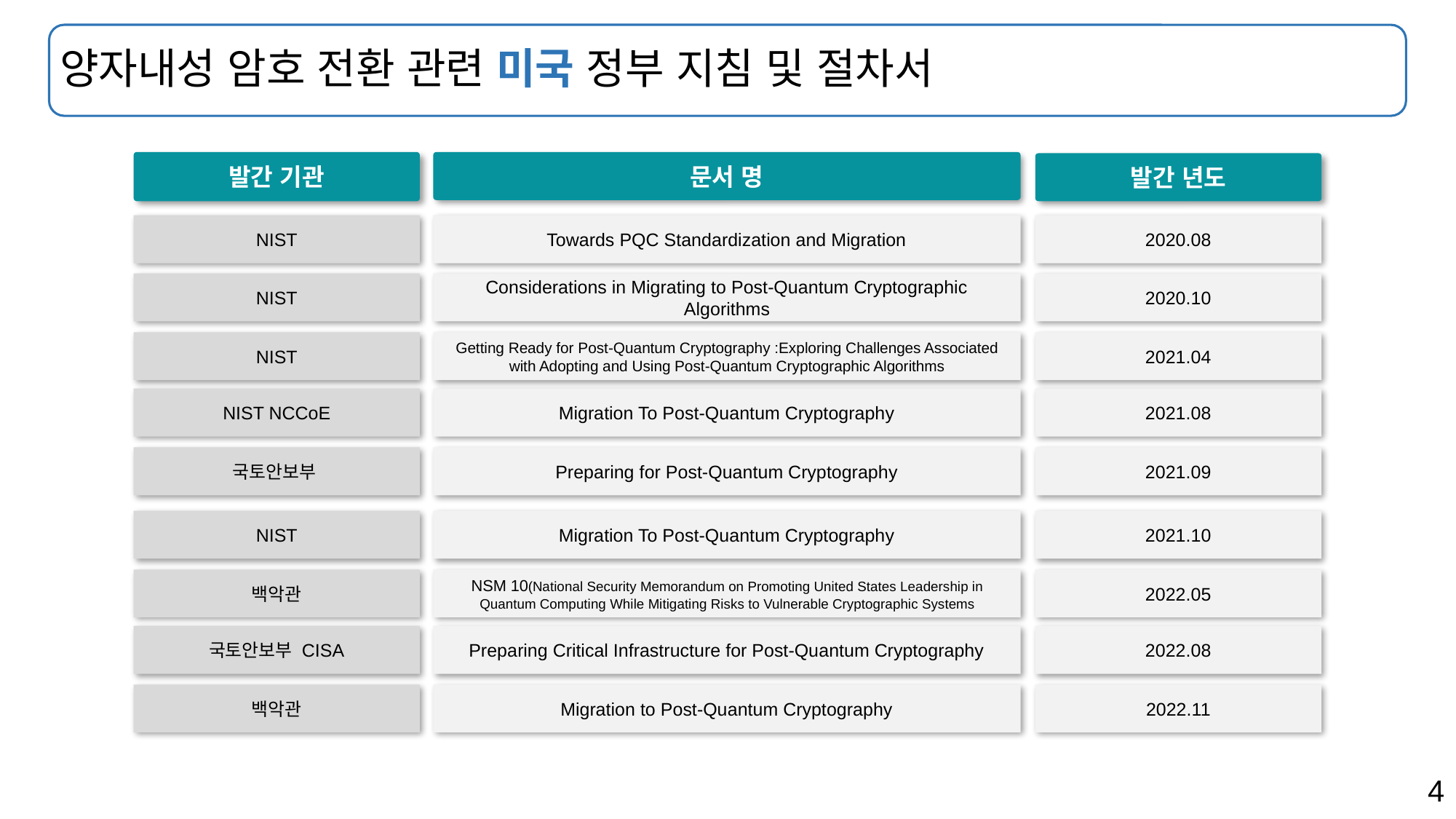

# 양자내성 암호 전환 관련 미국 정부 지침 및 절차서
발간 기관
문서 명
발간 년도
NIST
Towards PQC Standardization and Migration
2020.08
NIST
Considerations in Migrating to Post-Quantum Cryptographic Algorithms
2020.10
NIST
Getting Ready for Post-Quantum Cryptography :Exploring Challenges Associated with Adopting and Using Post-Quantum Cryptographic Algorithms
2021.04
NIST NCCoE
Migration To Post-Quantum Cryptography
2021.08
국토안보부
Preparing for Post-Quantum Cryptography
2021.09
NIST
Migration To Post-Quantum Cryptography
2021.10
백악관
NSM 10(National Security Memorandum on Promoting United States Leadership in Quantum Computing While Mitigating Risks to Vulnerable Cryptographic Systems
2022.05
국토안보부 CISA
Preparing Critical Infrastructure for Post-Quantum Cryptography
2022.08
백악관
Migration to Post-Quantum Cryptography
2022.11